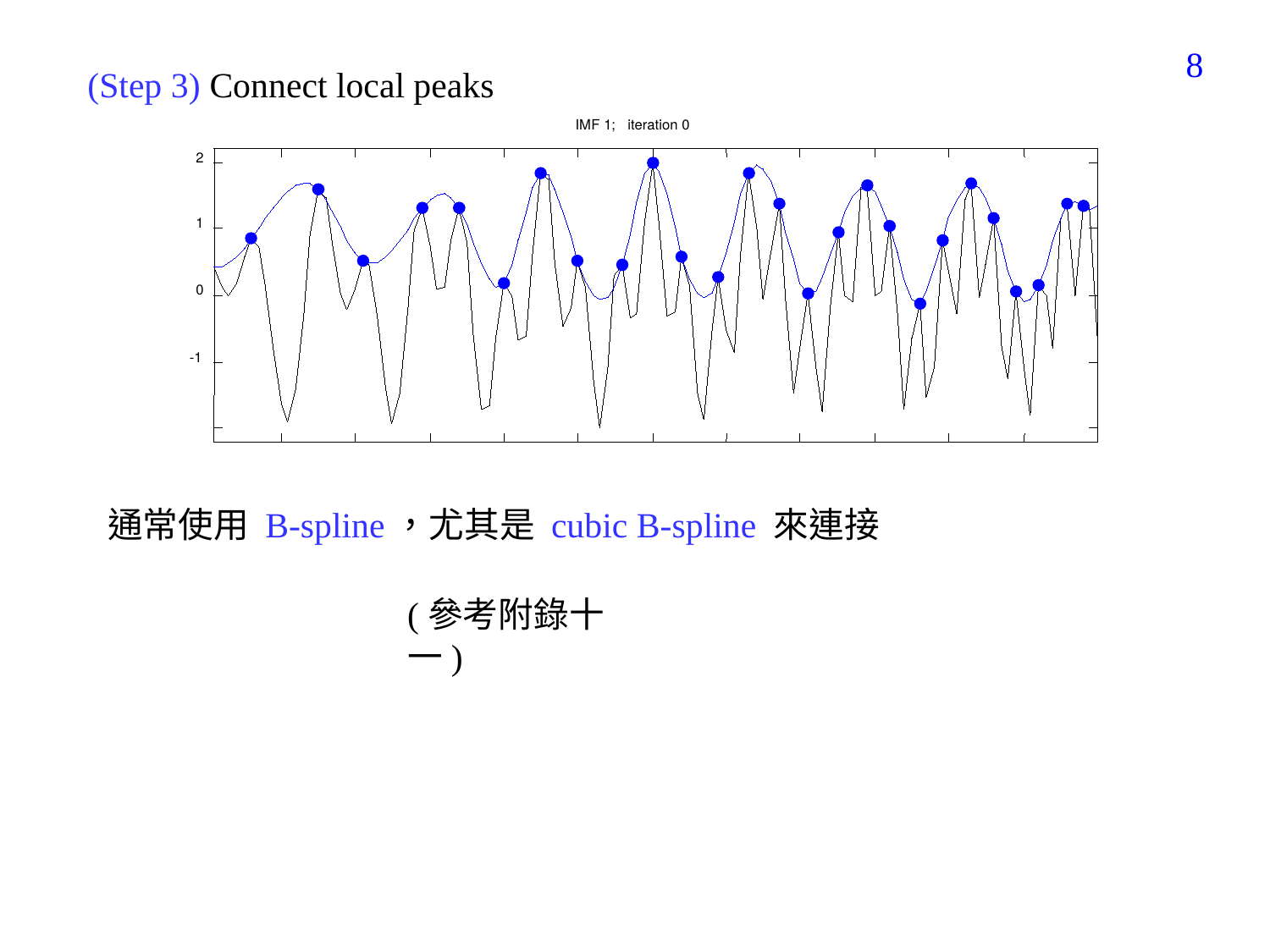

8
(Step 3) Connect local peaks
IMF 1;   iteration 0

2

1

0

-1

通常使用 B-spline，尤其是 cubic B-spline 來連接
(參考附錄十一)